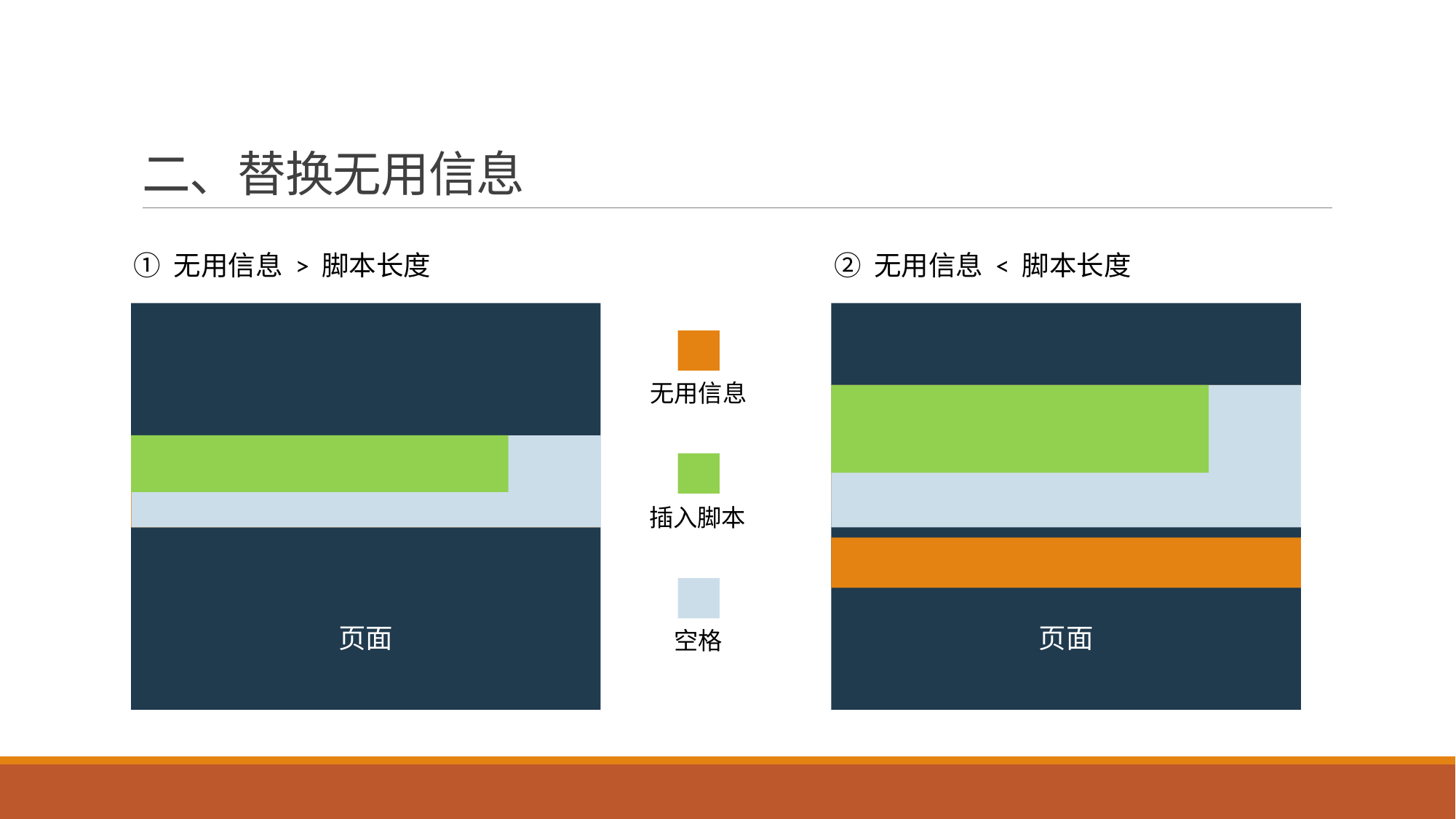

# 二、替换无用信息
① 无用信息 > 脚本长度
② 无用信息 < 脚本长度

页面

页面

无用信息

插入脚本

空格